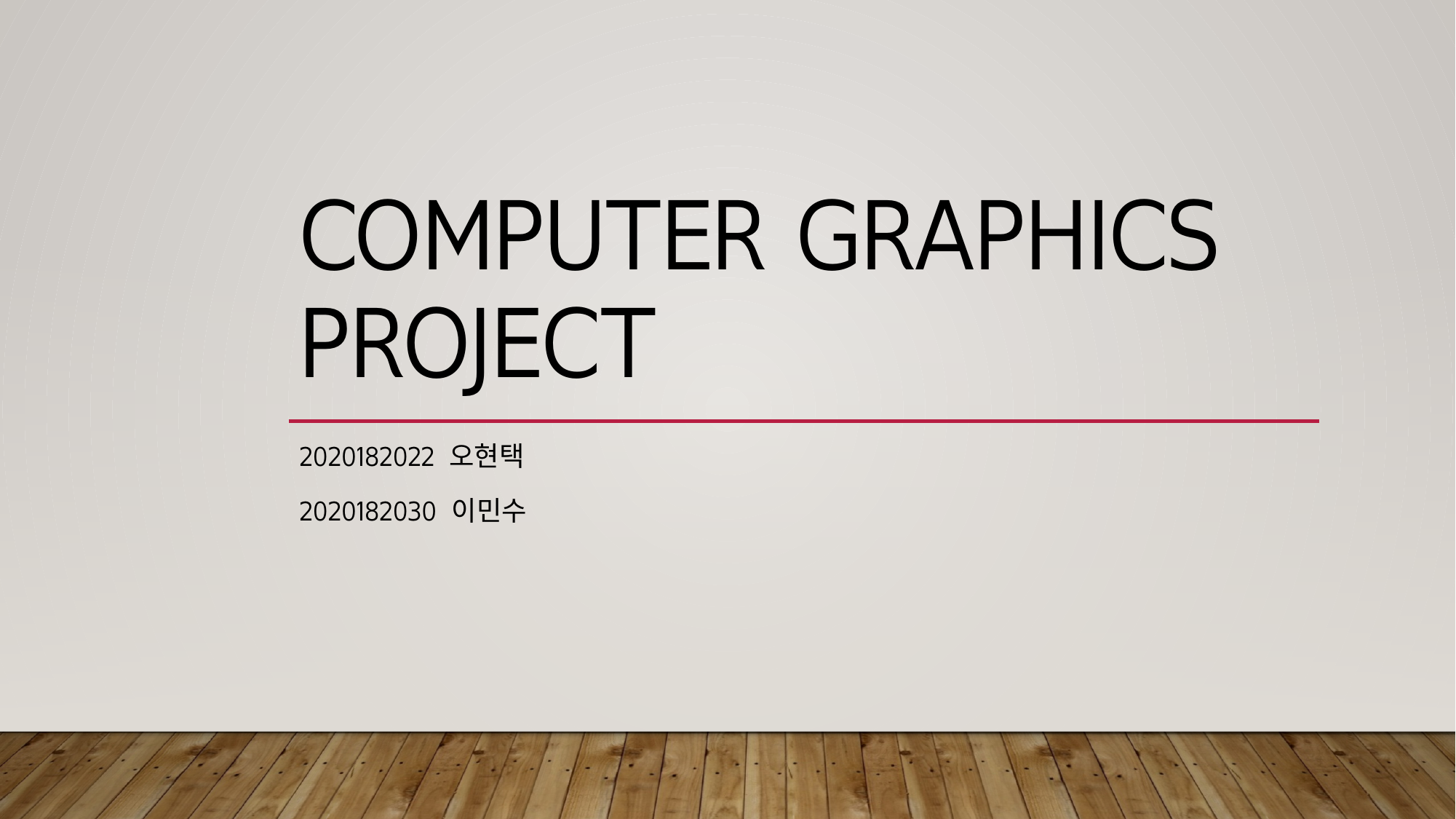

# Computer Graphics Project
2020182022 오현택
2020182030 이민수